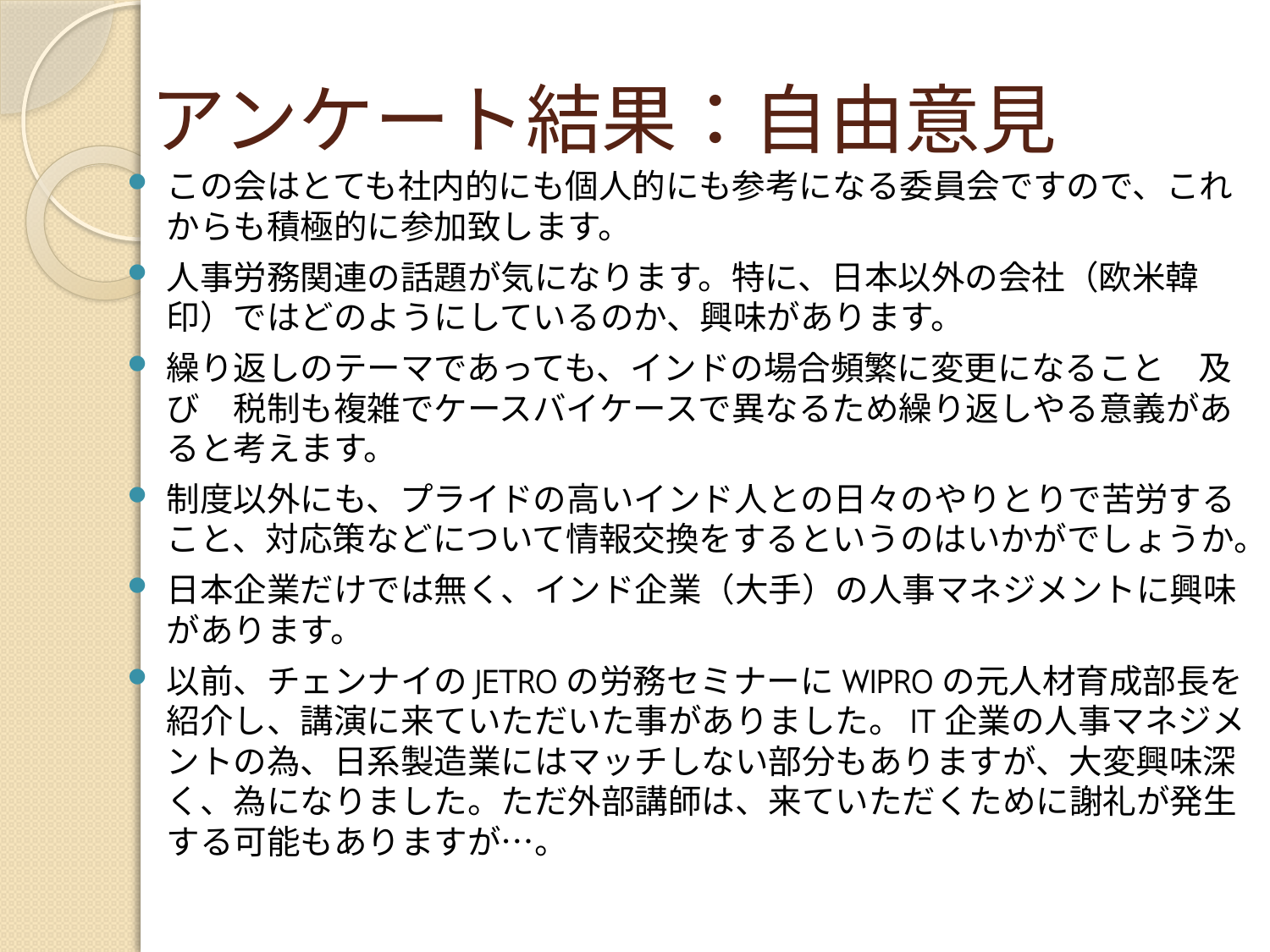

# アンケート結果：自由意見
この会はとても社内的にも個人的にも参考になる委員会ですので、これからも積極的に参加致します。
人事労務関連の話題が気になります。特に、日本以外の会社（欧米韓印）ではどのようにしているのか、興味があります。
繰り返しのテーマであっても、インドの場合頻繁に変更になること　及び　税制も複雑でケースバイケースで異なるため繰り返しやる意義があると考えます。
制度以外にも、プライドの高いインド人との日々のやりとりで苦労すること、対応策などについて情報交換をするというのはいかがでしょうか。
日本企業だけでは無く、インド企業（大手）の人事マネジメントに興味があります。
以前、チェンナイのJETROの労務セミナーにWIPROの元人材育成部長を紹介し、講演に来ていただいた事がありました。IT企業の人事マネジメントの為、日系製造業にはマッチしない部分もありますが、大変興味深く、為になりました。ただ外部講師は、来ていただくために謝礼が発生する可能もありますが…。